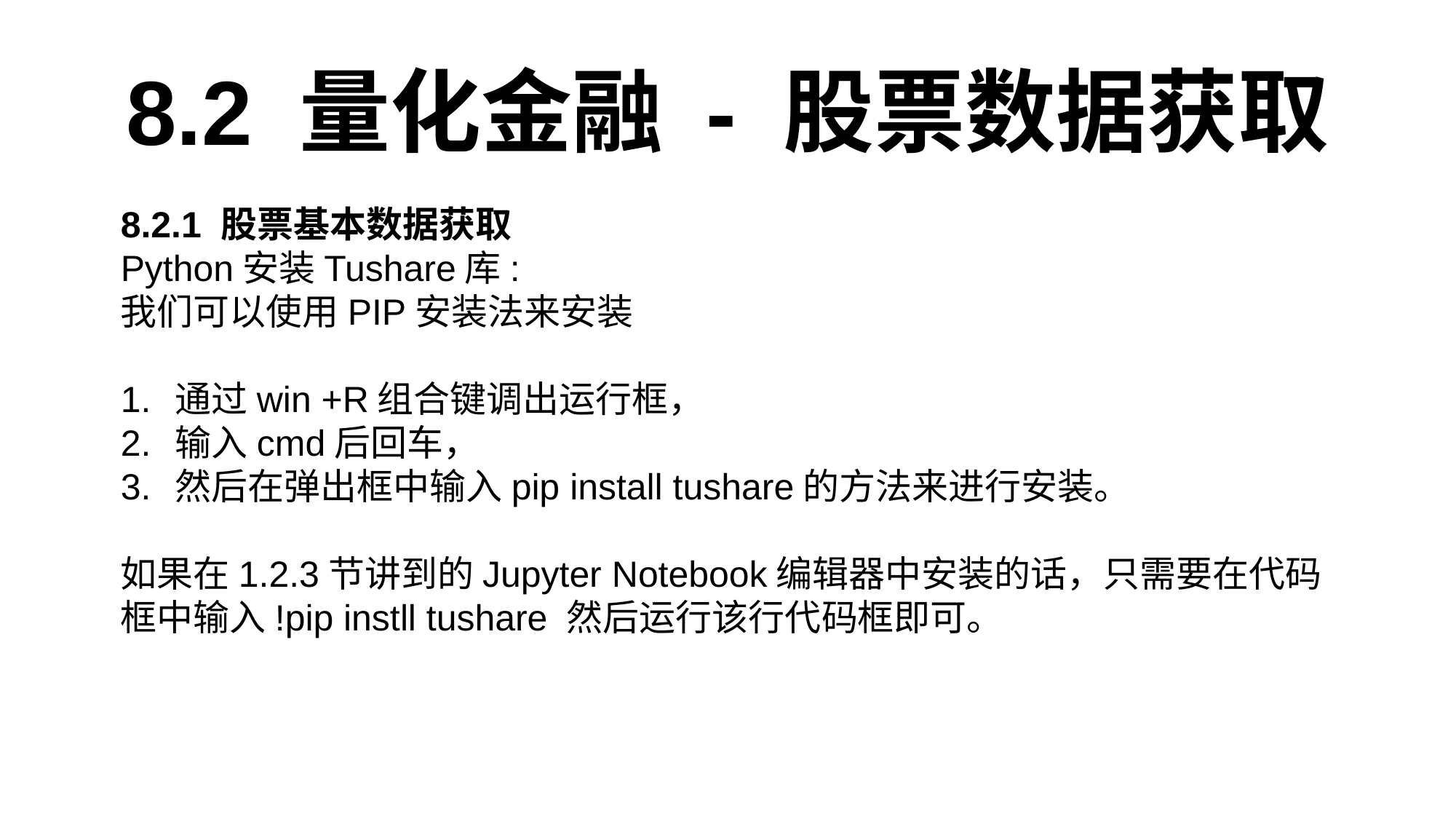

8.2 量化金融 - 股票数据获取
8.2.1 股票基本数据获取
Python安装Tushare库:
我们可以使用PIP安装法来安装

通过win +R组合键调出运行框，
输入cmd后回车，
然后在弹出框中输入pip install tushare的方法来进行安装。

如果在1.2.3节讲到的Jupyter Notebook编辑器中安装的话，只需要在代码框中输入!pip instll tushare 然后运行该行代码框即可。